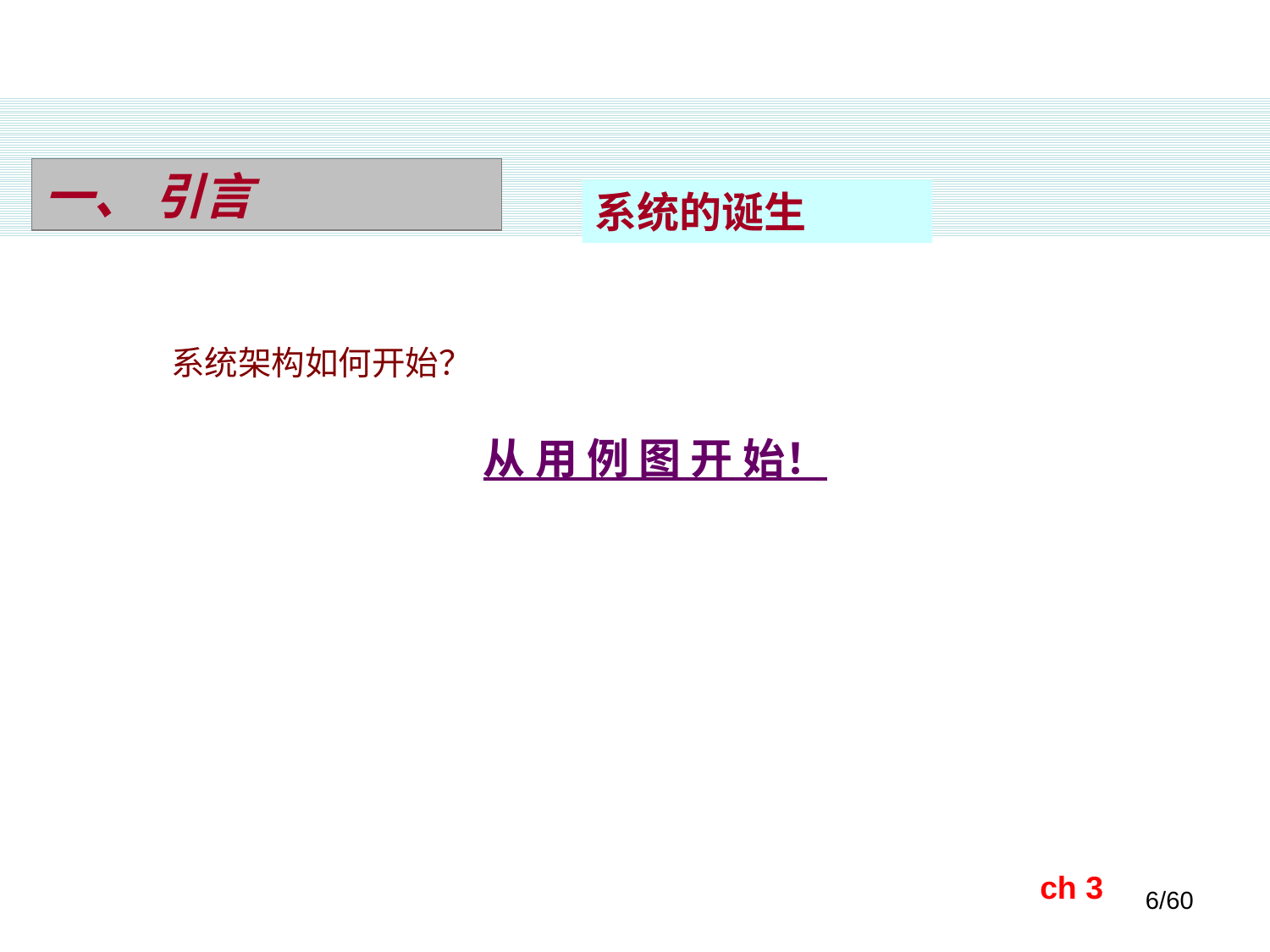

一、 引言
系统的诞生
系统架构如何开始？
从 用 例 图 开 始！
ch 3
6/60